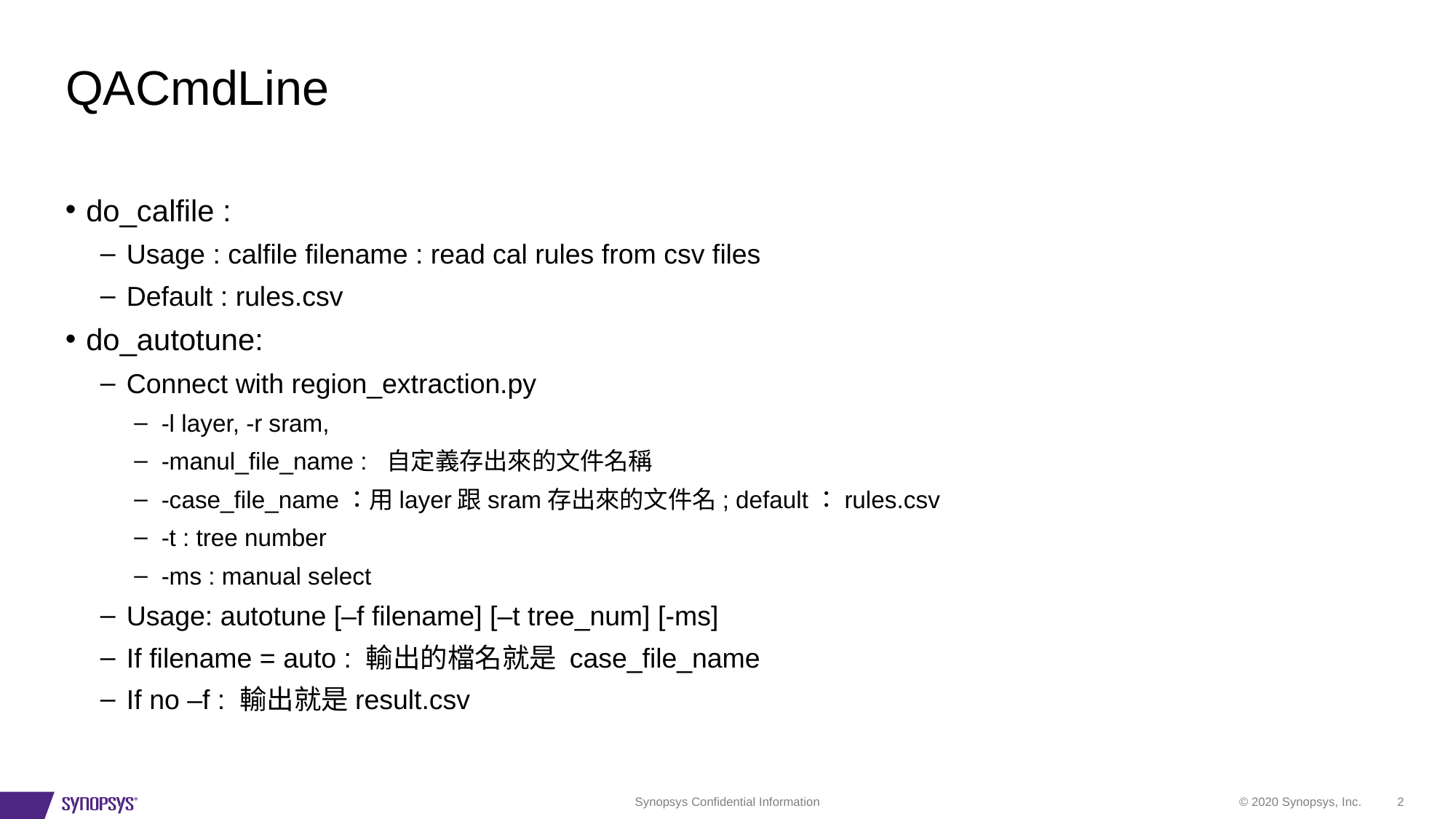

# QACmdLine
do_calfile :
Usage : calfile filename : read cal rules from csv files
Default : rules.csv
do_autotune:
Connect with region_extraction.py
-l layer, -r sram,
-manul_file_name :  自定義存出來的文件名稱
-case_file_name：用layer跟sram存出來的文件名; default：rules.csv
-t : tree number
-ms : manual select
Usage: autotune [–f filename] [–t tree_num] [-ms]
If filename = auto : 輸出的檔名就是 case_file_name
If no –f : 輸出就是result.csv